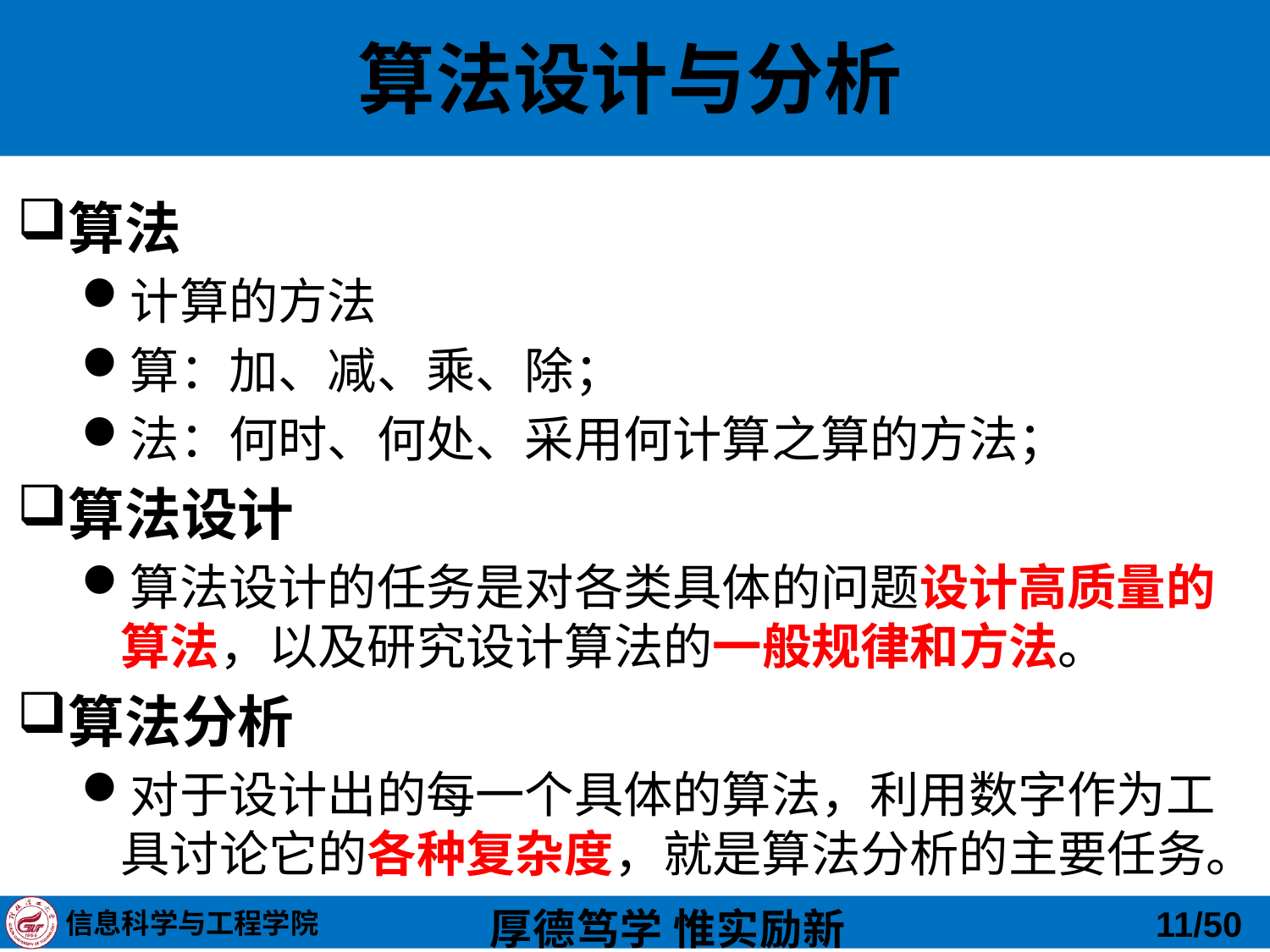

# 算法设计与分析
算法
计算的方法
算：加、减、乘、除；
法：何时、何处、采用何计算之算的方法；
算法设计
算法设计的任务是对各类具体的问题设计高质量的算法，以及研究设计算法的一般规律和方法。
算法分析
对于设计出的每一个具体的算法，利用数字作为工具讨论它的各种复杂度，就是算法分析的主要任务。
11/50